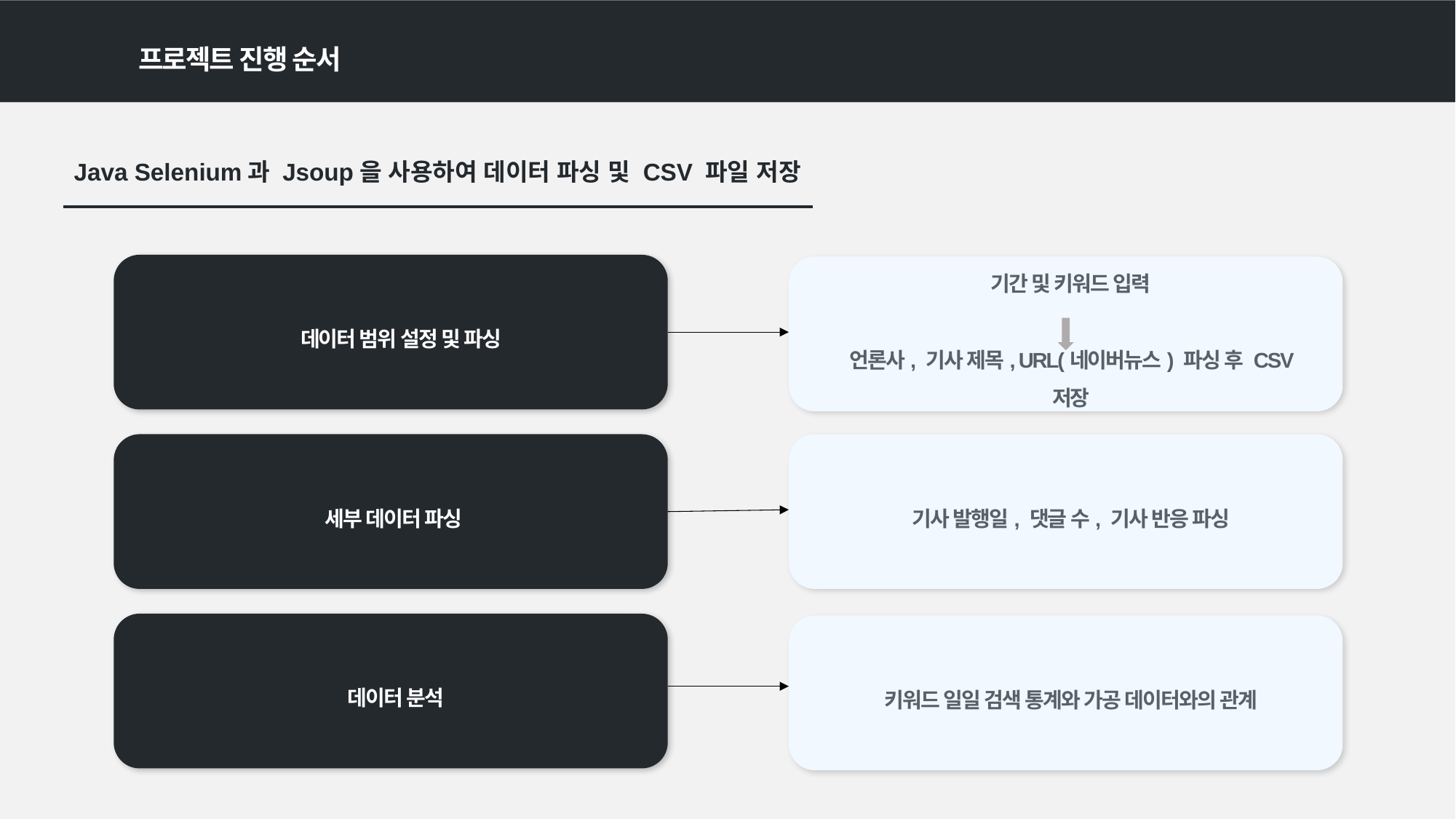

프로젝트 진행 순서
Java Selenium과 Jsoup을 사용하여 데이터 파싱 및 CSV 파일 저장
 데이터 범위 설정 및 파싱
기간 및 키워드 입력

언론사, 기사 제목, URL(네이버뉴스) 파싱 후 CSV 저장
세부 데이터 파싱
기사 발행일, 댓글 수, 기사 반응 파싱
데이터 분석
키워드 일일 검색 통계와 가공 데이터와의 관계